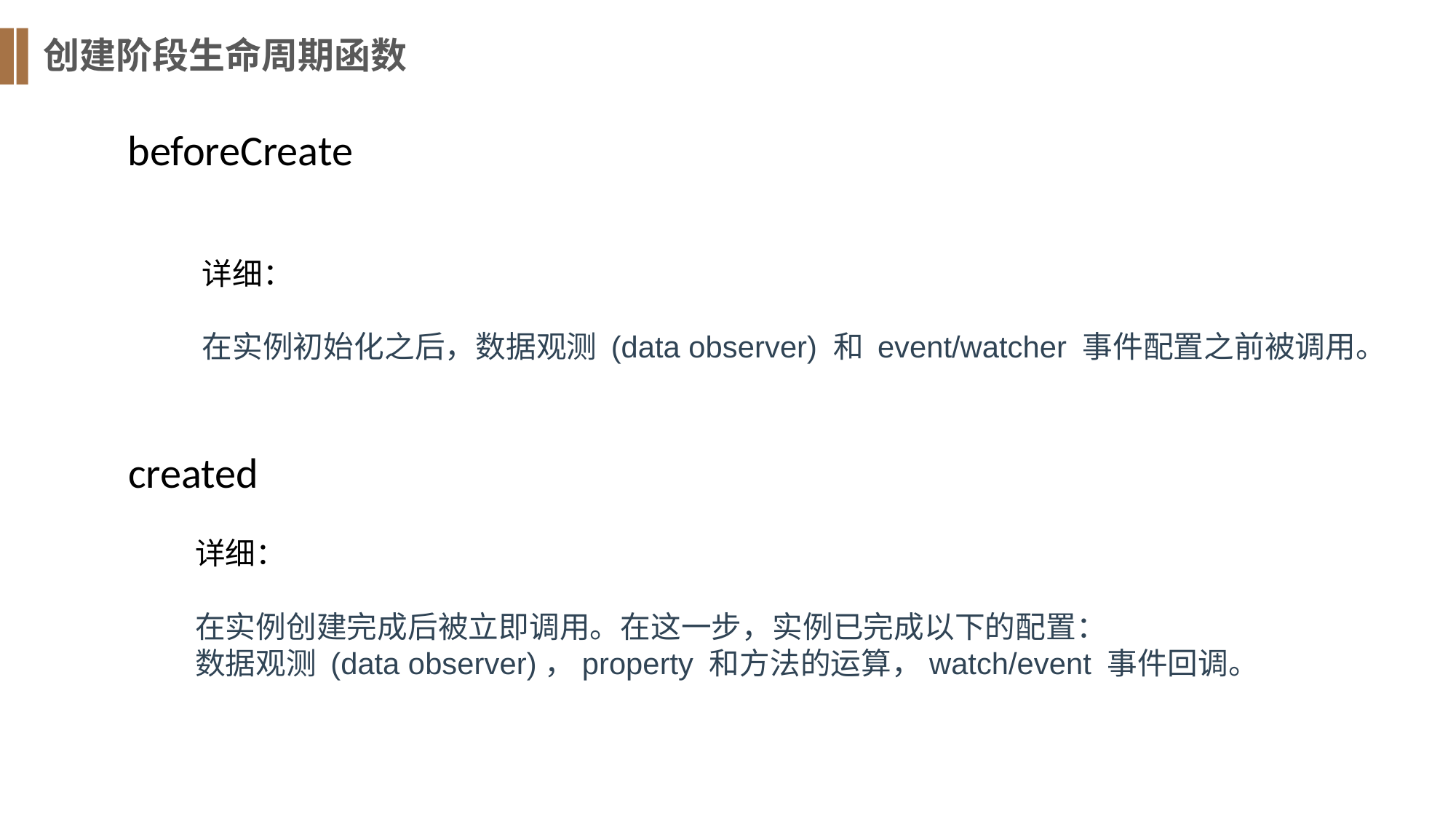

创建阶段生命周期函数

beforeCreate
详细：

在实例初始化之后，数据观测 (data observer) 和 event/watcher 事件配置之前被调用。
created
详细：

在实例创建完成后被立即调用。在这一步，实例已完成以下的配置：
数据观测 (data observer)，property 和方法的运算，watch/event 事件回调。